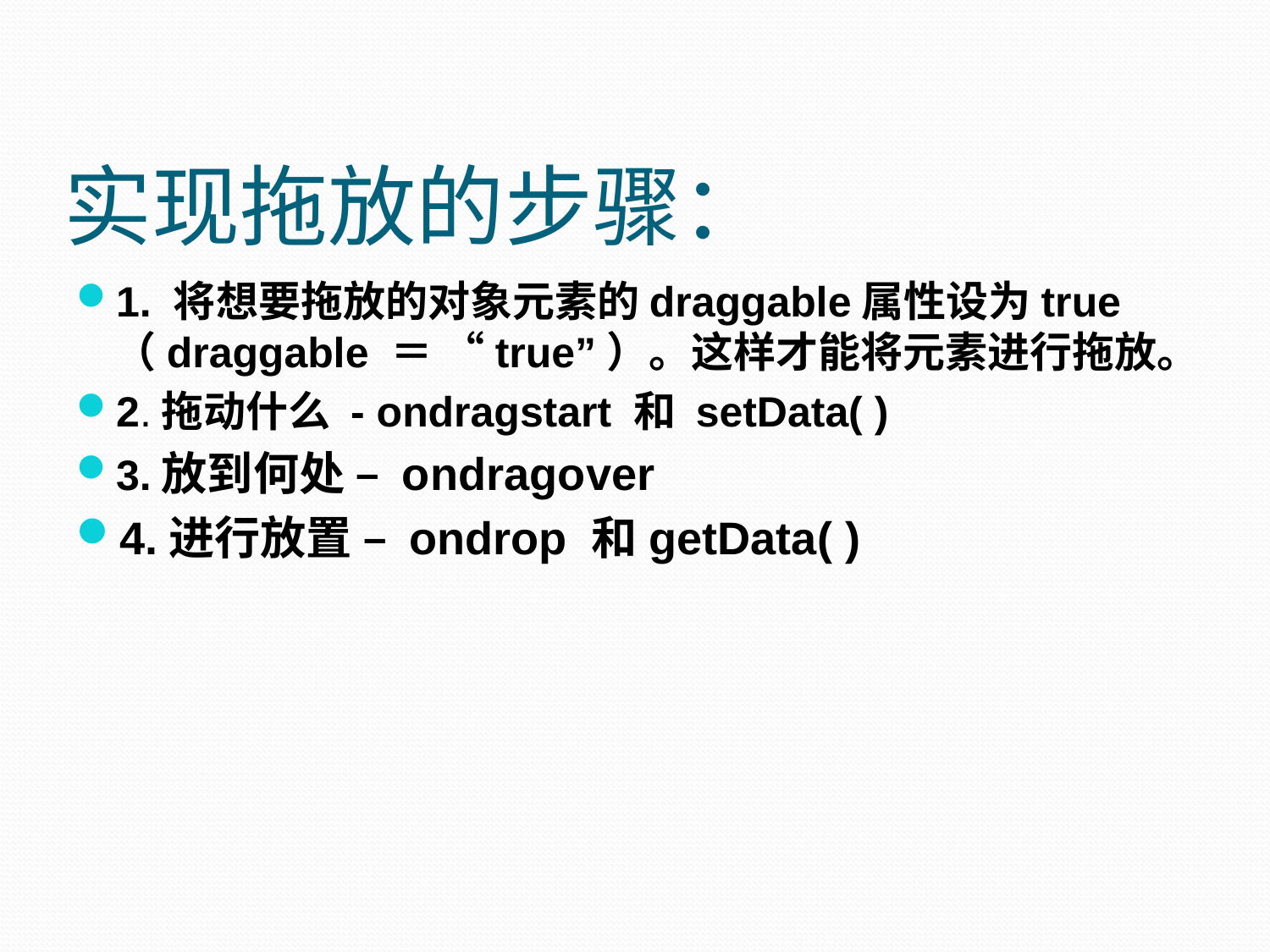

# 实现拖放的步骤：
1. 将想要拖放的对象元素的draggable属性设为true（draggable ＝ “true”）。这样才能将元素进行拖放。
2.拖动什么 - ondragstart 和 setData( )
3.放到何处 – ondragover
4.进行放置 – ondrop 和getData( )